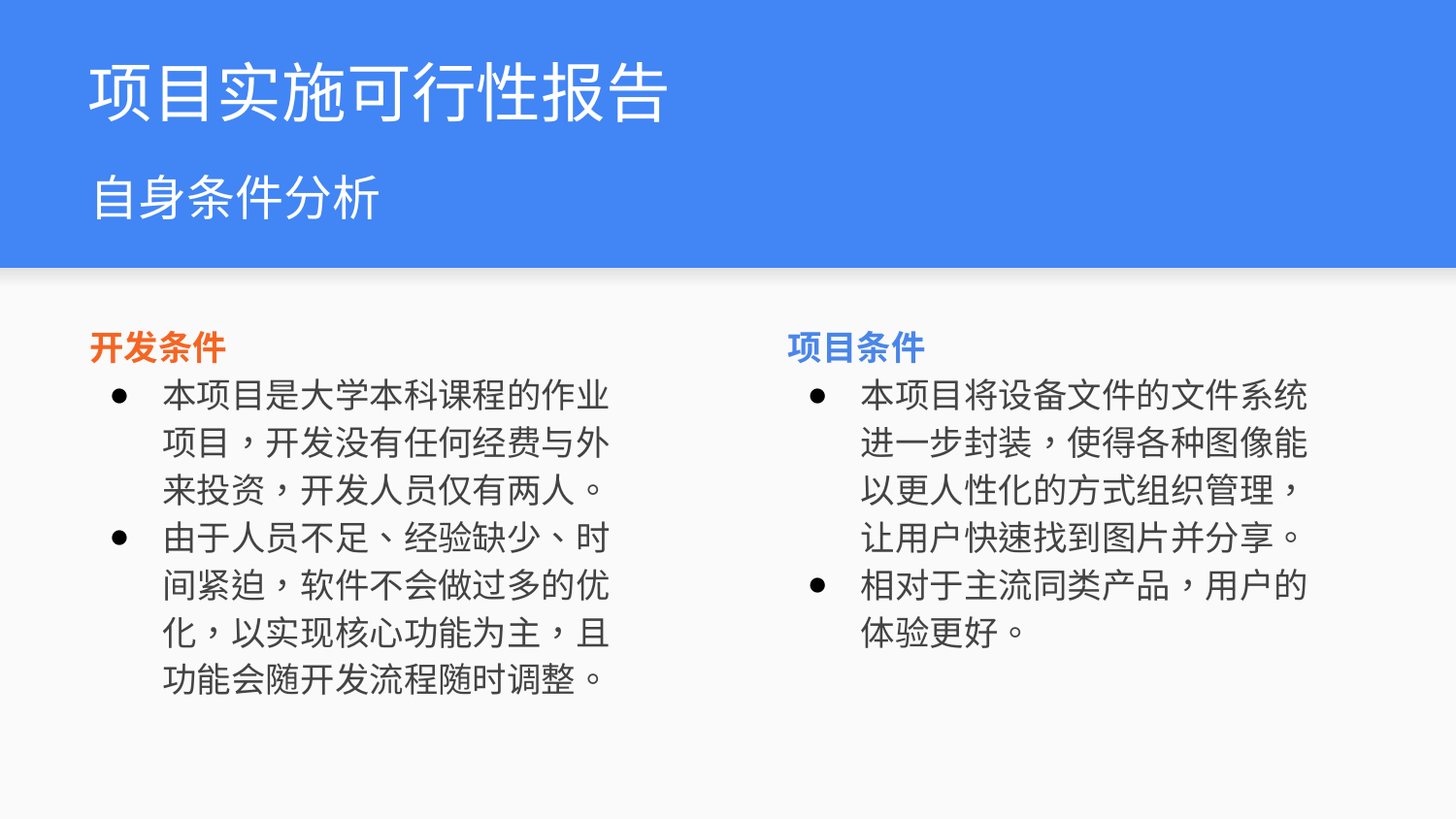

项目实施可行性报告
# 自身条件分析
开发条件
本项目是大学本科课程的作业项目，开发没有任何经费与外来投资，开发人员仅有两人。
由于人员不足、经验缺少、时间紧迫，软件不会做过多的优化，以实现核心功能为主，且功能会随开发流程随时调整。

项目条件
本项目将设备文件的文件系统进一步封装，使得各种图像能以更人性化的方式组织管理，让用户快速找到图片并分享。
相对于主流同类产品，用户的体验更好。